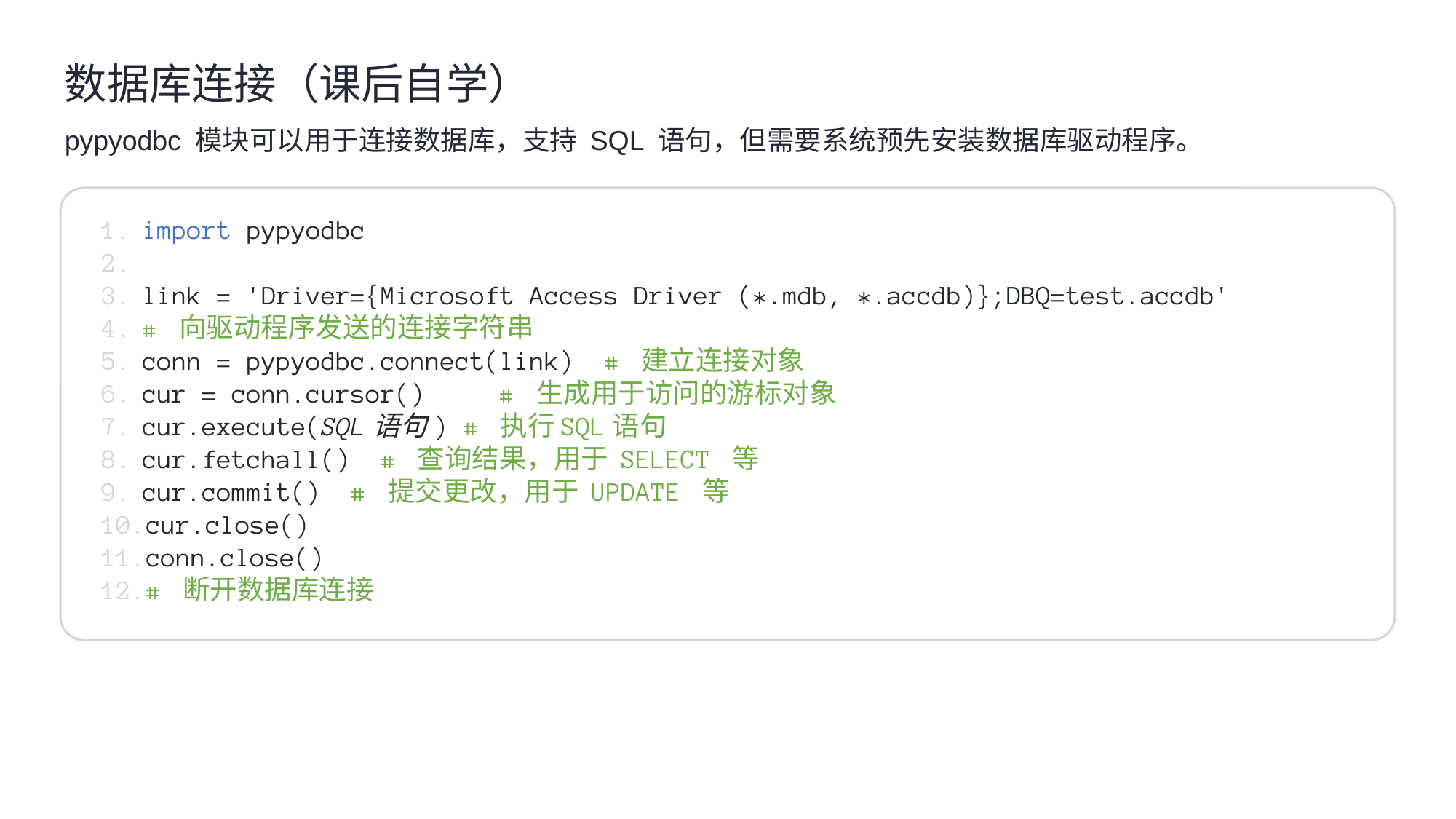

数据库连接（课后自学）
pypyodbc 模块可以用于连接数据库，支持 SQL 语句，但需要系统预先安装数据库驱动程序。
import pypyodbc

link = 'Driver={Microsoft Access Driver (*.mdb, *.accdb)};DBQ=test.accdb'
# 向驱动程序发送的连接字符串
conn = pypyodbc.connect(link)  # 建立连接对象
cur = conn.cursor()	  # 生成用于访问的游标对象
cur.execute(SQL语句) # 执行SQL语句
cur.fetchall()  # 查询结果，用于 SELECT 等
cur.commit()  # 提交更改，用于 UPDATE 等
cur.close()
conn.close()
# 断开数据库连接